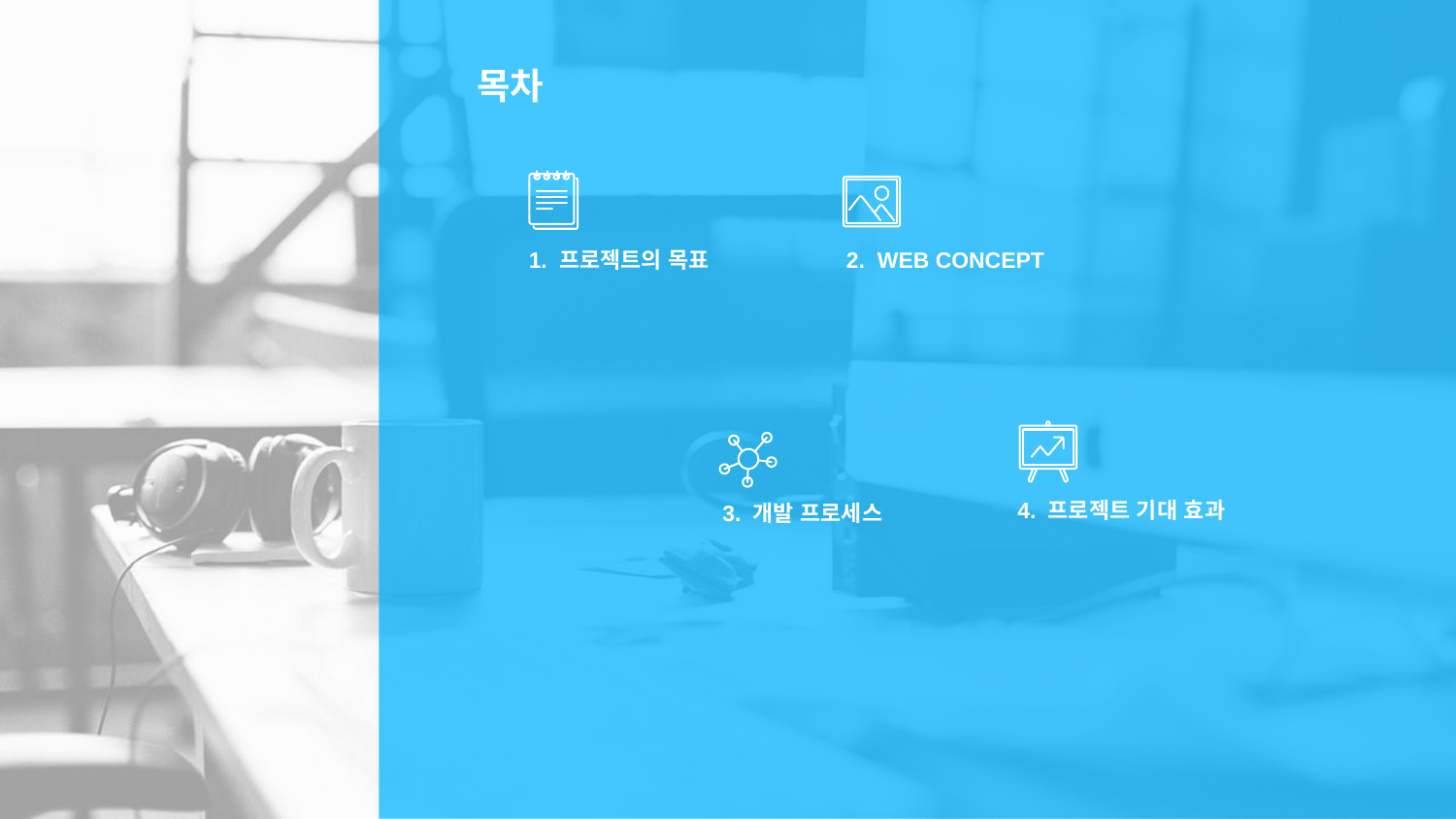

# 목차

1. 프로젝트의 목표
2.  WEB CONCEPT

4. 프로젝트 기대 효과

3. 개발 프로세스